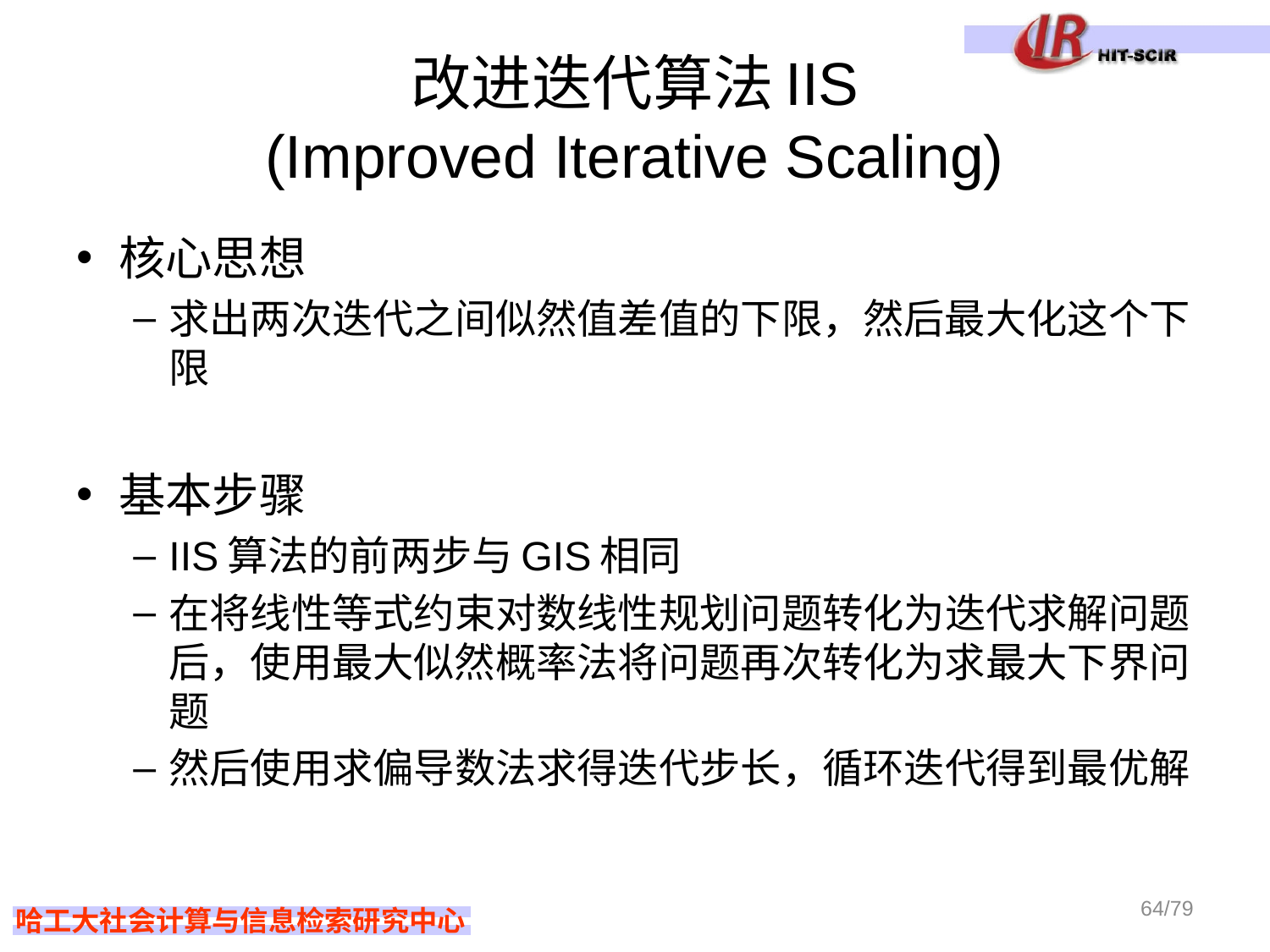

# 改进迭代算法IIS (Improved Iterative Scaling)
核心思想
求出两次迭代之间似然值差值的下限，然后最大化这个下限

基本步骤
IIS算法的前两步与GIS相同
在将线性等式约束对数线性规划问题转化为迭代求解问题后，使用最大似然概率法将问题再次转化为求最大下界问题
然后使用求偏导数法求得迭代步长，循环迭代得到最优解

64/79